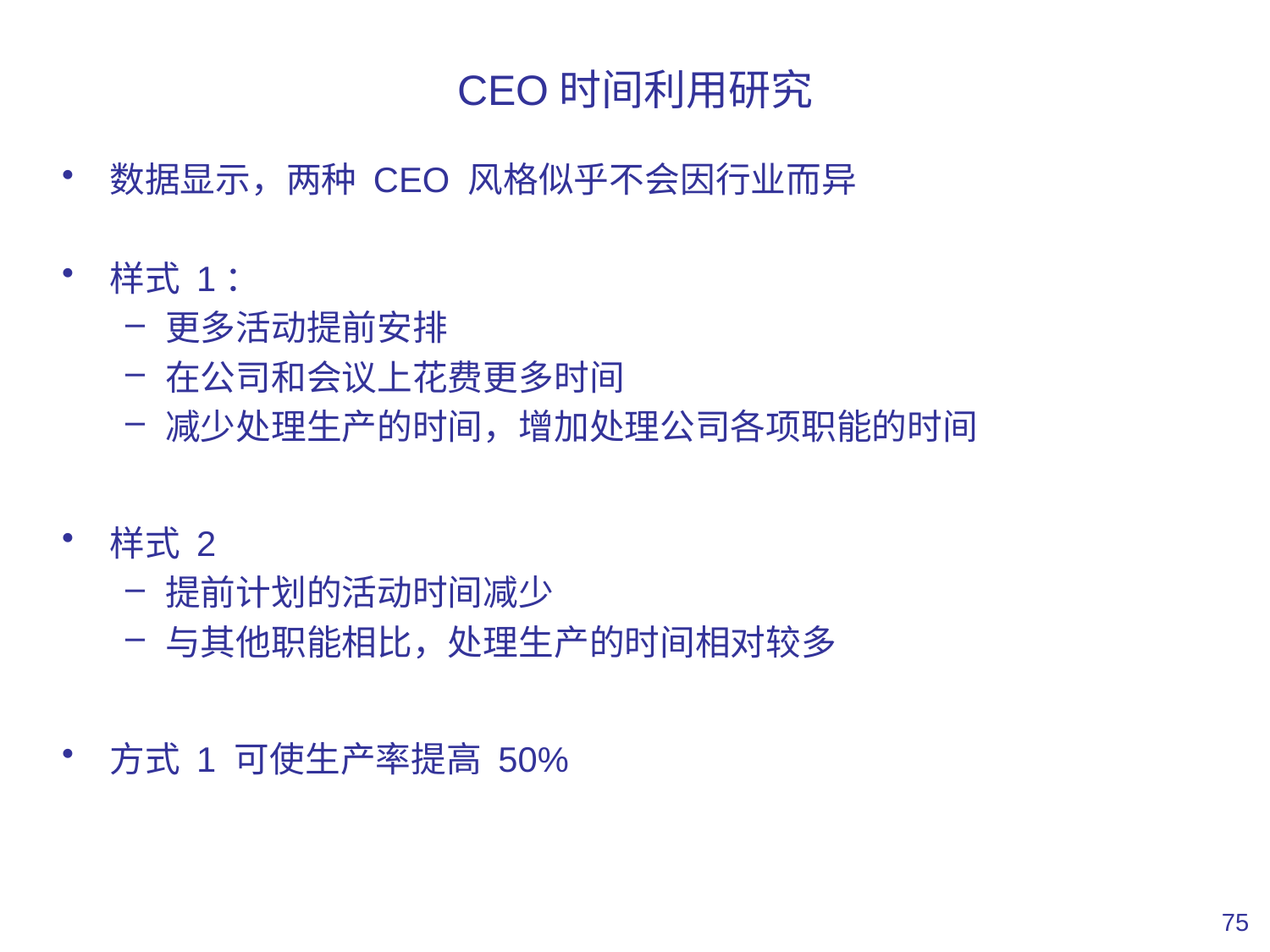

# CEO时间利用研究
数据显示，两种 CEO 风格似乎不会因行业而异

样式 1：
更多活动提前安排
在公司和会议上花费更多时间
减少处理生产的时间，增加处理公司各项职能的时间

样式 2
提前计划的活动时间减少
与其他职能相比，处理生产的时间相对较多

方式 1 可使生产率提高 50%

75